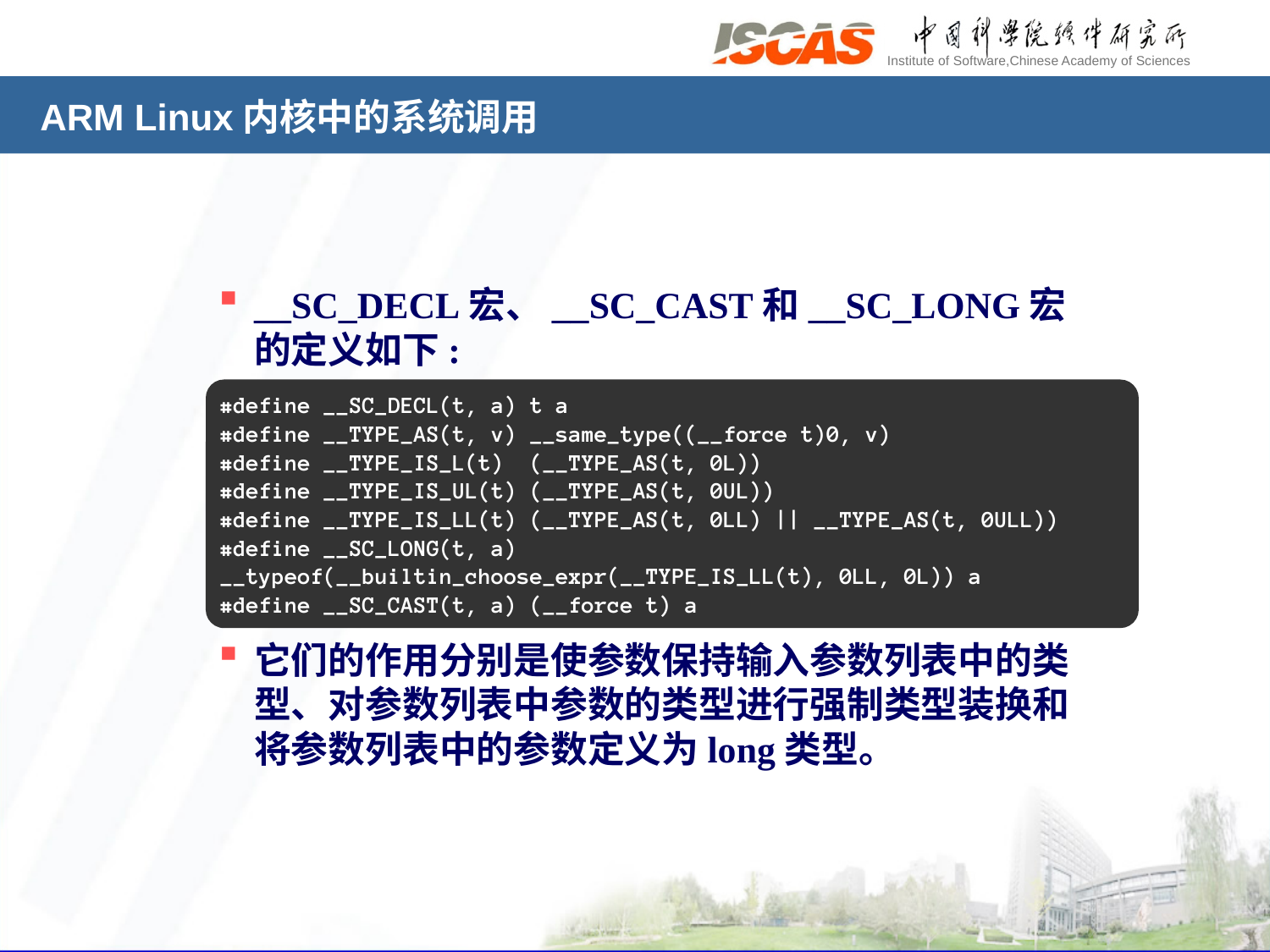

# ARM Linux内核中的系统调用
__SC_DECL宏、__SC_CAST和__SC_LONG宏的定义如下:

它们的作用分别是使参数保持输入参数列表中的类型、对参数列表中参数的类型进行强制类型装换和将参数列表中的参数定义为long类型。

#define __SC_DECL(t, a) t a
#define __TYPE_AS(t, v) __same_type((__force t)0, v)
#define __TYPE_IS_L(t)  (__TYPE_AS(t, 0L))
#define __TYPE_IS_UL(t) (__TYPE_AS(t, 0UL))
#define __TYPE_IS_LL(t) (__TYPE_AS(t, 0LL) || __TYPE_AS(t, 0ULL))
#define __SC_LONG(t, a) __typeof(__builtin_choose_expr(__TYPE_IS_LL(t), 0LL, 0L)) a
#define __SC_CAST(t, a) (__force t) a